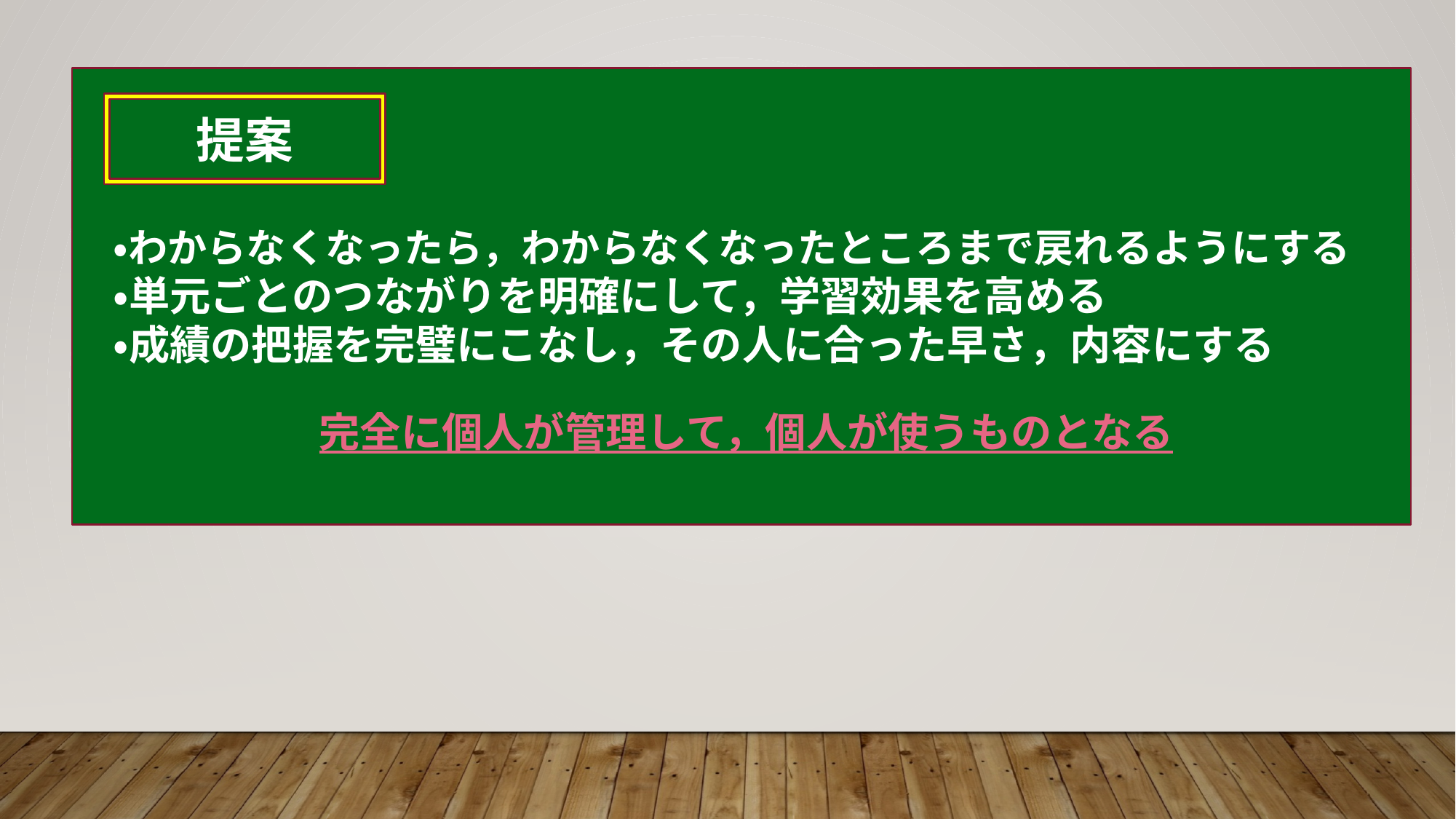

提案
・わからなくなったら，わからなくなったところまで戻れるようにする
・単元ごとのつながりを明確にして，学習効果を高める
・成績の把握を完璧にこなし，その人に合った早さ，内容にする
完全に個人が管理して，個人が使うものとなる